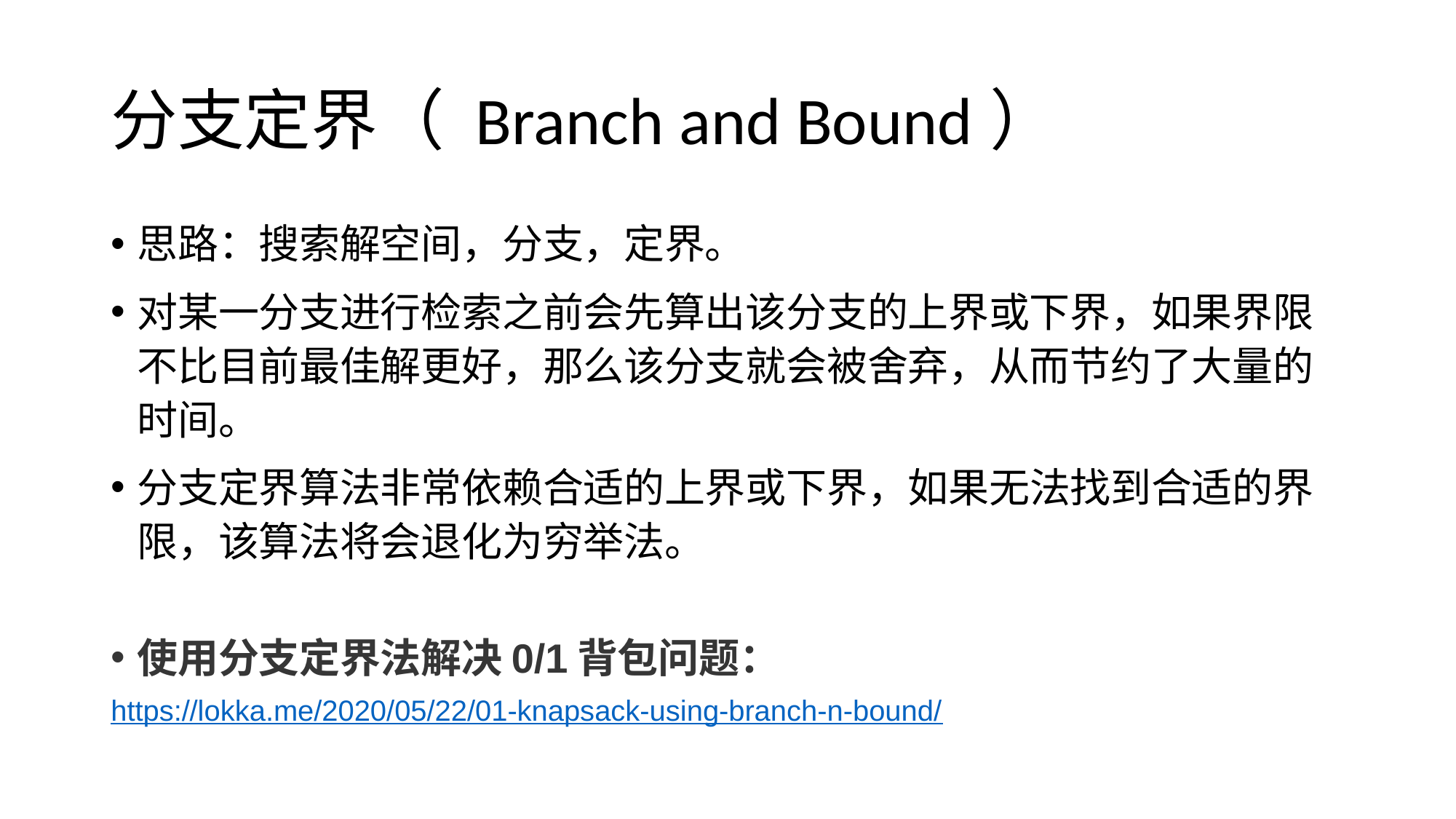

# 分支定界（ Branch and Bound）
思路：搜索解空间，分支，定界。
对某一分支进行检索之前会先算出该分支的上界或下界，如果界限不比目前最佳解更好，那么该分支就会被舍弃，从而节约了大量的时间。
分支定界算法非常依赖合适的上界或下界，如果无法找到合适的界限，该算法将会退化为穷举法。

使用分支定界法解决0/1背包问题：
https://lokka.me/2020/05/22/01-knapsack-using-branch-n-bound/